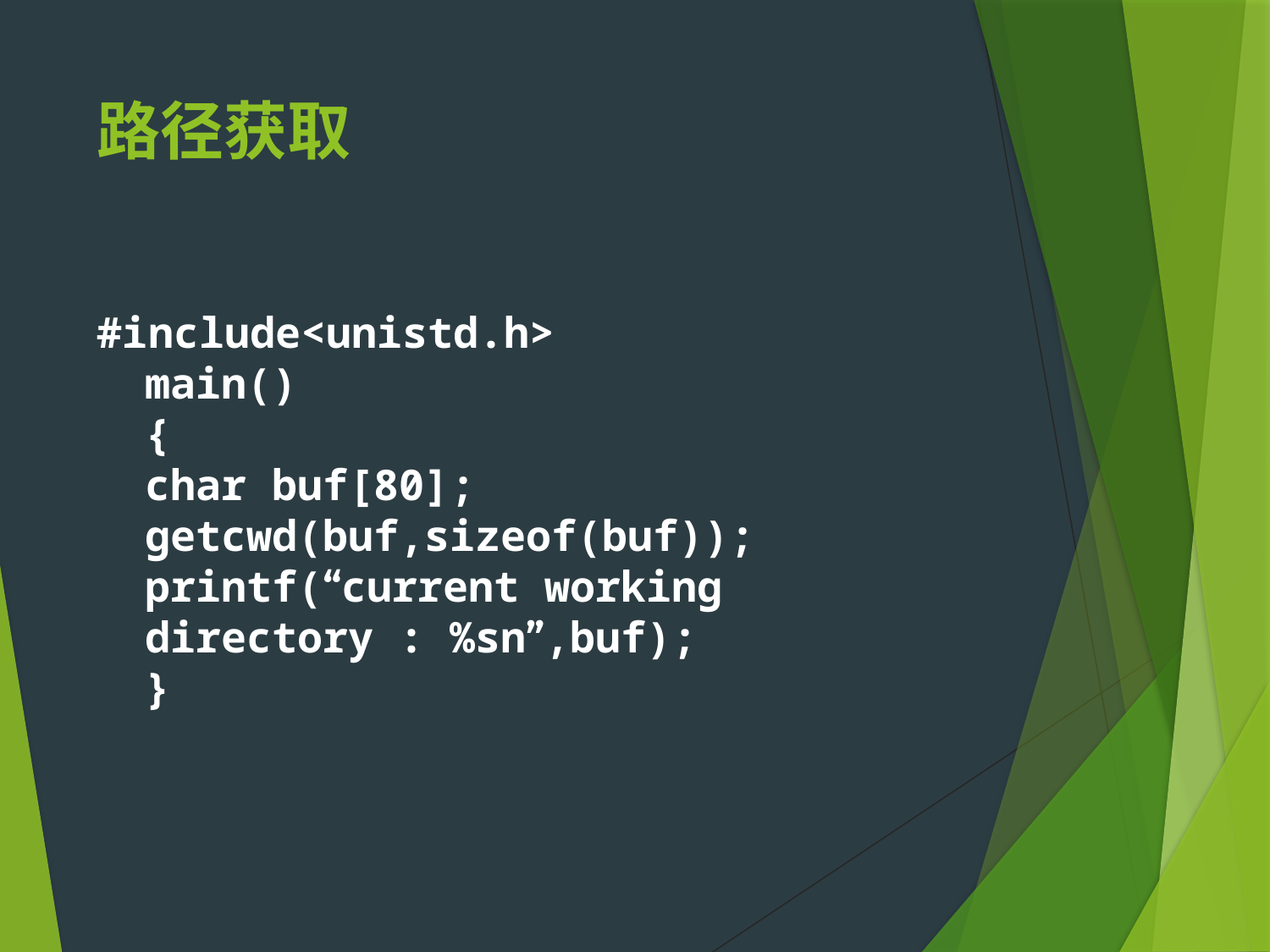

# 路径获取
#include<unistd.h>
main()
{
char buf[80];
getcwd(buf,sizeof(buf));
printf(“current working directory : %sn”,buf);
}